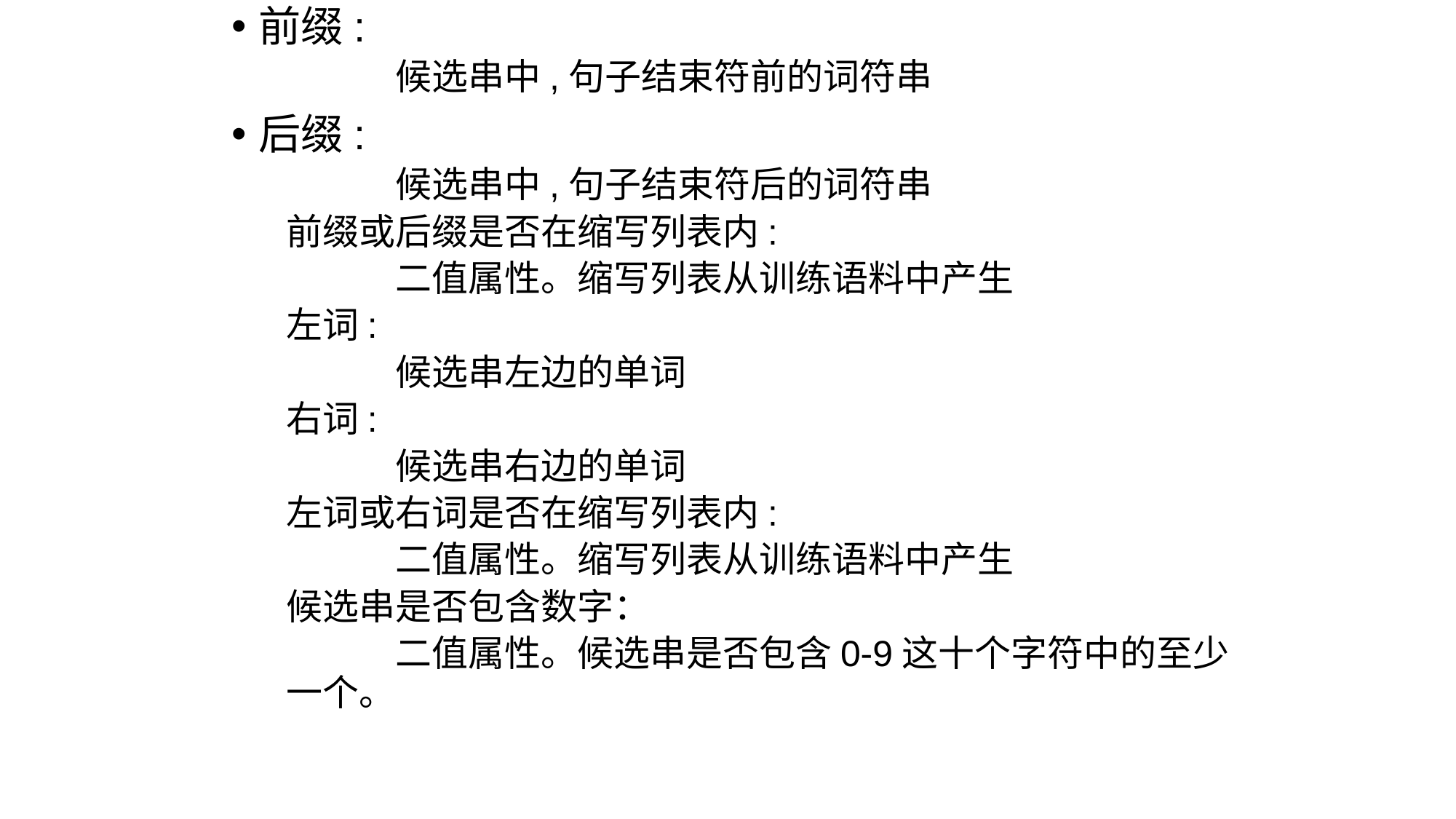

前缀:
	候选串中,句子结束符前的词符串
后缀:
	候选串中,句子结束符后的词符串
前缀或后缀是否在缩写列表内:
	二值属性。缩写列表从训练语料中产生
左词:
	候选串左边的单词
右词:
	候选串右边的单词
左词或右词是否在缩写列表内:
	二值属性。缩写列表从训练语料中产生
候选串是否包含数字：
	二值属性。候选串是否包含0-9这十个字符中的至少一个。